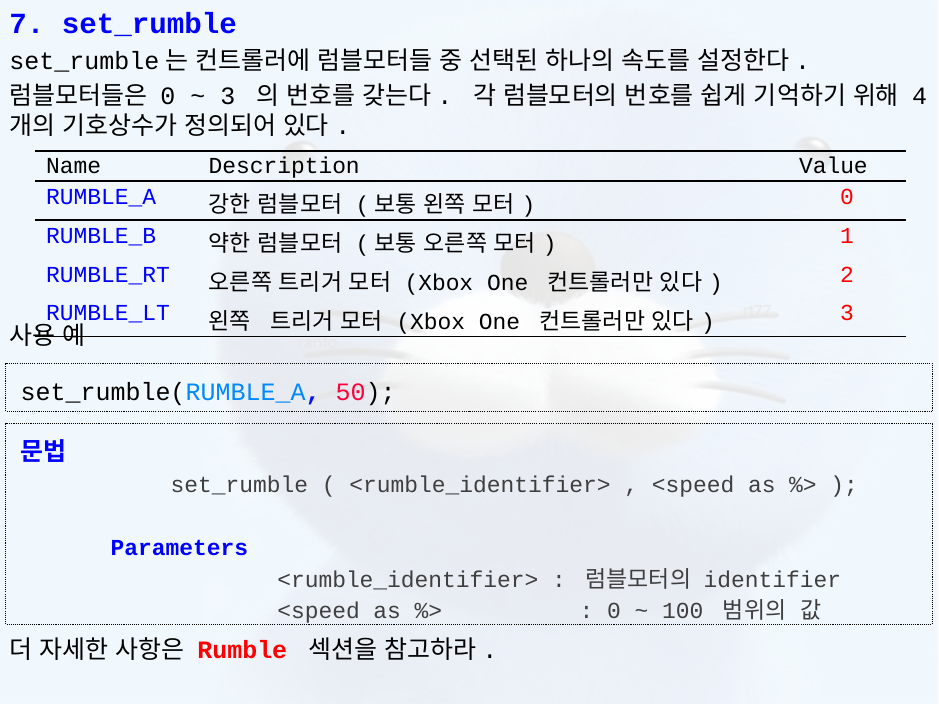

7. set_rumble
set_rumble는 컨트롤러에 럼블모터들 중 선택된 하나의 속도를 설정한다.
럼블모터들은 0 ~ 3 의 번호를 갖는다. 각 럼블모터의 번호를 쉽게 기억하기 위해 4개의 기호상수가 정의되어 있다.

사용 예

더 자세한 사항은 Rumble 섹션을 참고하라.

| Name | Description | Value |
| --- | --- | --- |
| RUMBLE\_A | 강한 럼블모터 (보통 왼쪽 모터) | 0 |
| RUMBLE\_B | 약한 럼블모터 (보통 오른쪽 모터) | 1 |
| RUMBLE\_RT | 오른쪽 트리거 모터 (Xbox One 컨트롤러만 있다) | 2 |
| RUMBLE\_LT | 왼쪽 트리거 모터 (Xbox One 컨트롤러만 있다) | 3 |
set_rumble(RUMBLE_A, 50);
문법
	set_rumble ( <rumble_identifier> , <speed as %> );

Parameters
<rumble_identifier> : 럼블모터의 identifier
<speed as %>          : 0 ~ 100 범위의 값